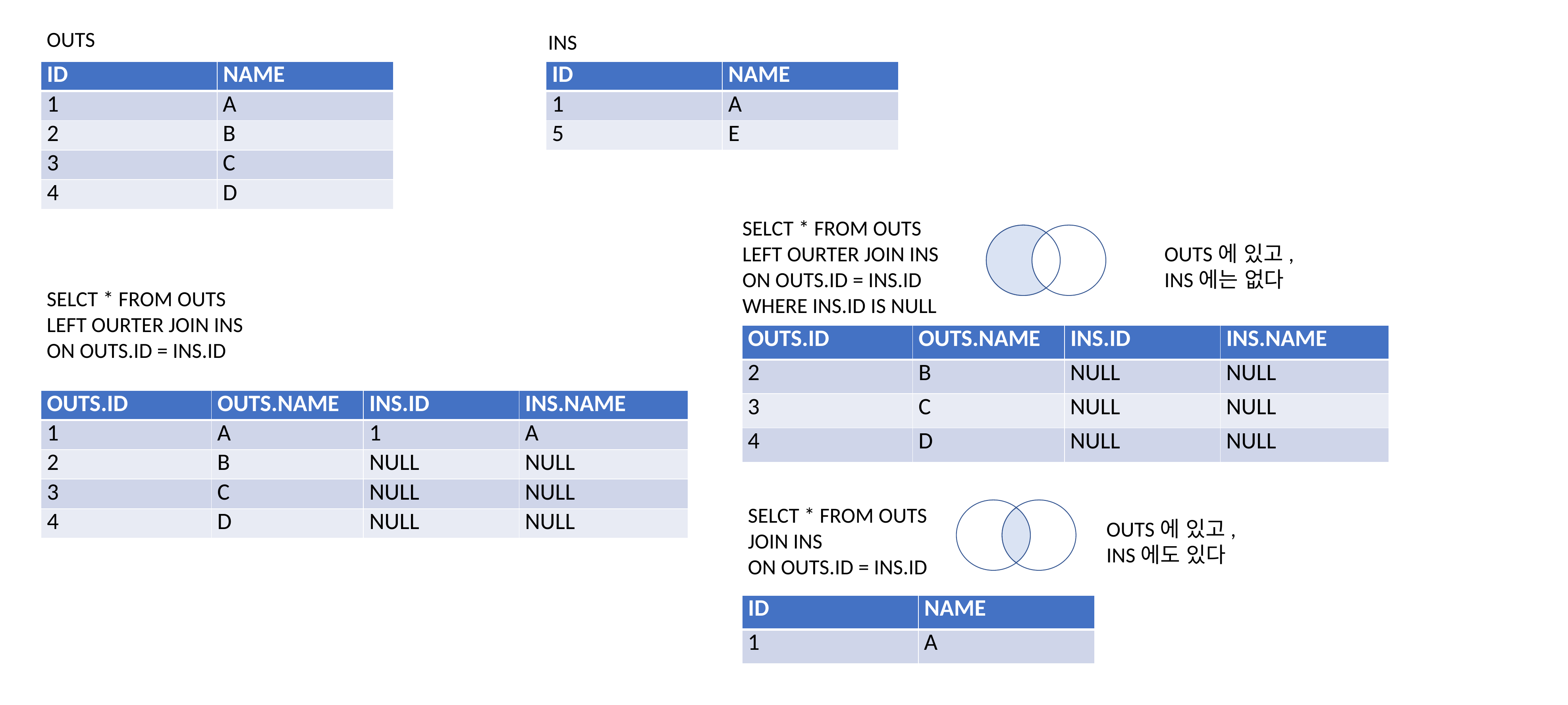

OUTS
INS
| ID | NAME |
| --- | --- |
| 1 | A |
| 2 | B |
| 3 | C |
| 4 | D |
| ID | NAME |
| --- | --- |
| 1 | A |
| 5 | E |
SELCT * FROM OUTS
LEFT OURTER JOIN INS
ON OUTS.ID = INS.ID
WHERE INS.ID IS NULL

OUTS에 있고, INS에는 없다
SELCT * FROM OUTS
LEFT OURTER JOIN INS
ON OUTS.ID = INS.ID
| OUTS.ID | OUTS.NAME | INS.ID | INS.NAME |
| --- | --- | --- | --- |
| 2 | B | NULL | NULL |
| 3 | C | NULL | NULL |
| 4 | D | NULL | NULL |
| OUTS.ID | OUTS.NAME | INS.ID | INS.NAME |
| --- | --- | --- | --- |
| 1 | A | 1 | A |
| 2 | B | NULL | NULL |
| 3 | C | NULL | NULL |
| 4 | D | NULL | NULL |
SELCT * FROM OUTS
JOIN INS
ON OUTS.ID = INS.ID

OUTS에 있고, INS에도 있다
| ID | NAME |
| --- | --- |
| 1 | A |